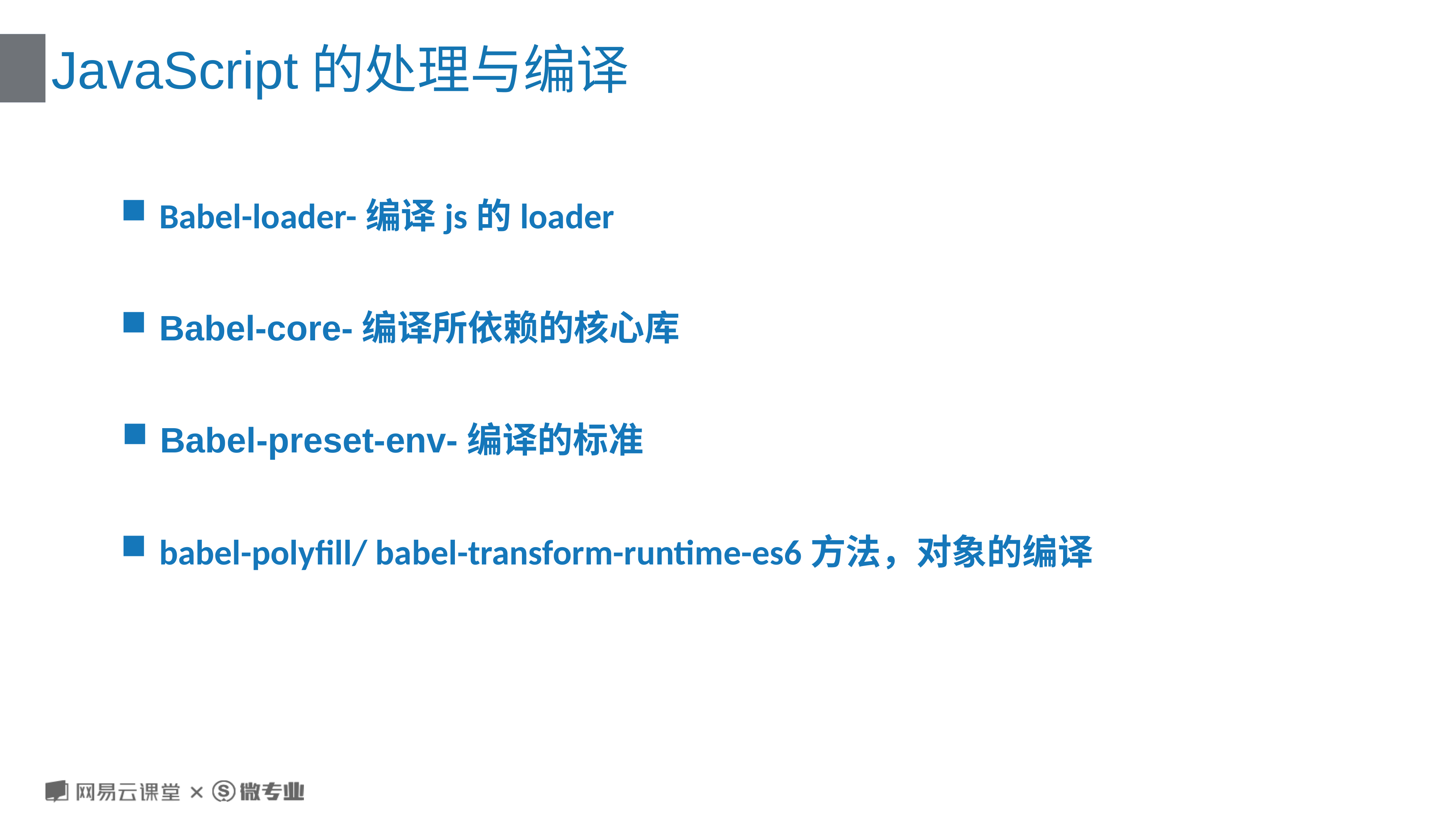

# JavaScript的处理与编译
Babel-loader-编译js的loader
Babel-core-编译所依赖的核心库
Babel-preset-env-编译的标准
babel-polyfill/ babel-transform-runtime-es6方法，对象的编译